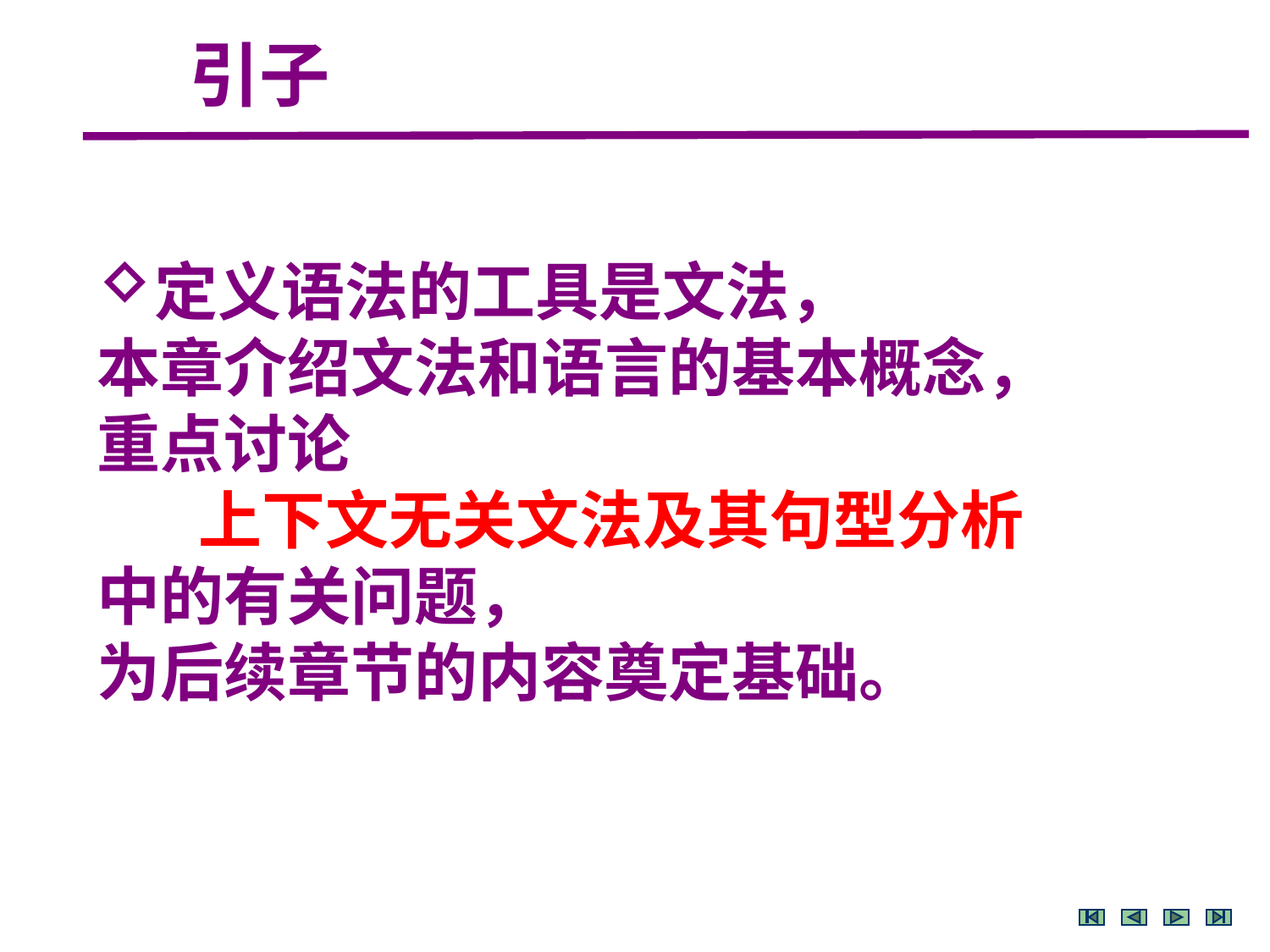

引子
定义语法的工具是文法，
本章介绍文法和语言的基本概念，
重点讨论
      上下文无关文法及其句型分析
中的有关问题，
为后续章节的内容奠定基础。